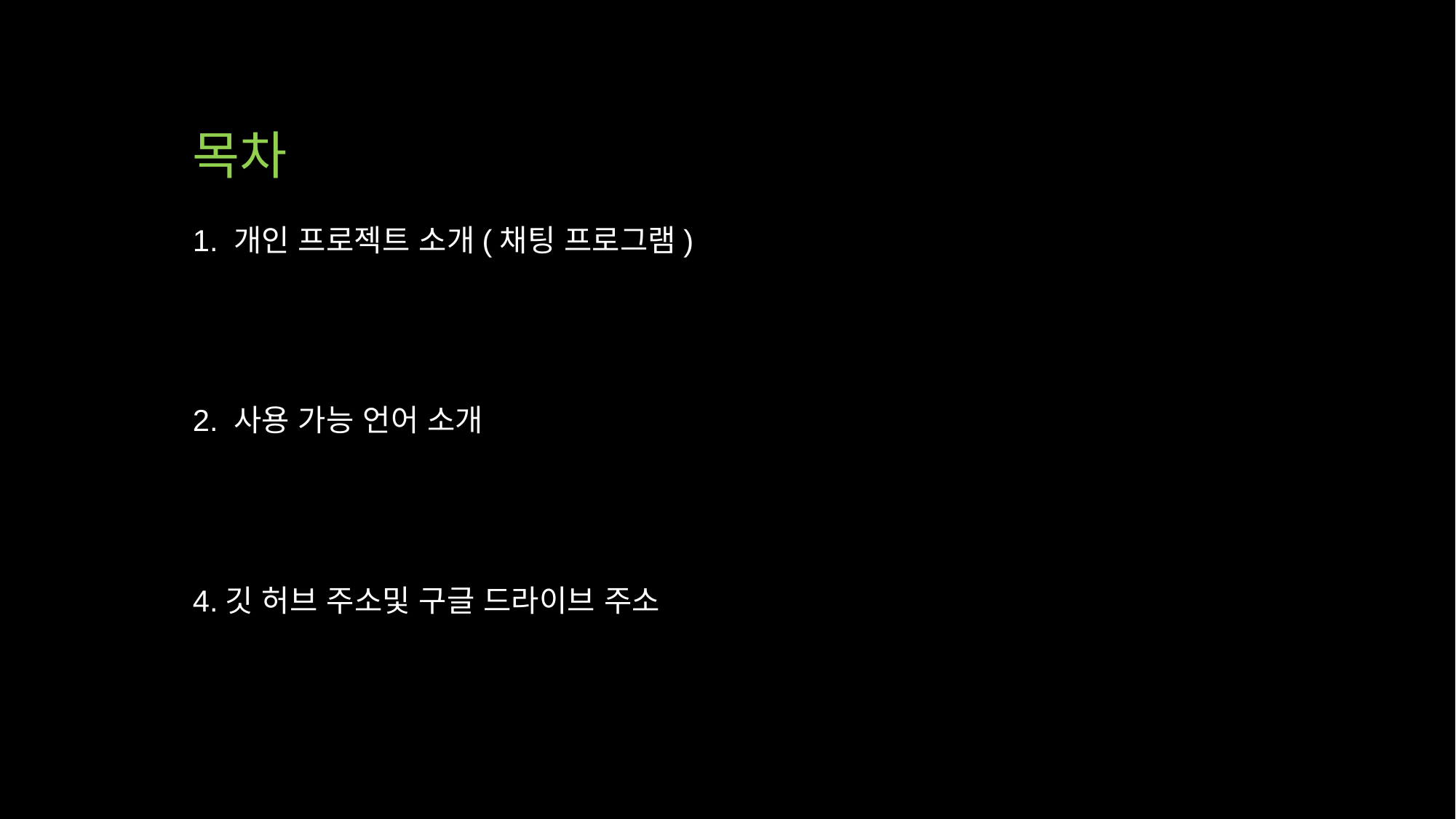

# 목차
1. 개인 프로젝트 소개(채팅 프로그램)

2. 사용 가능 언어 소개

4.깃 허브 주소및 구글 드라이브 주소